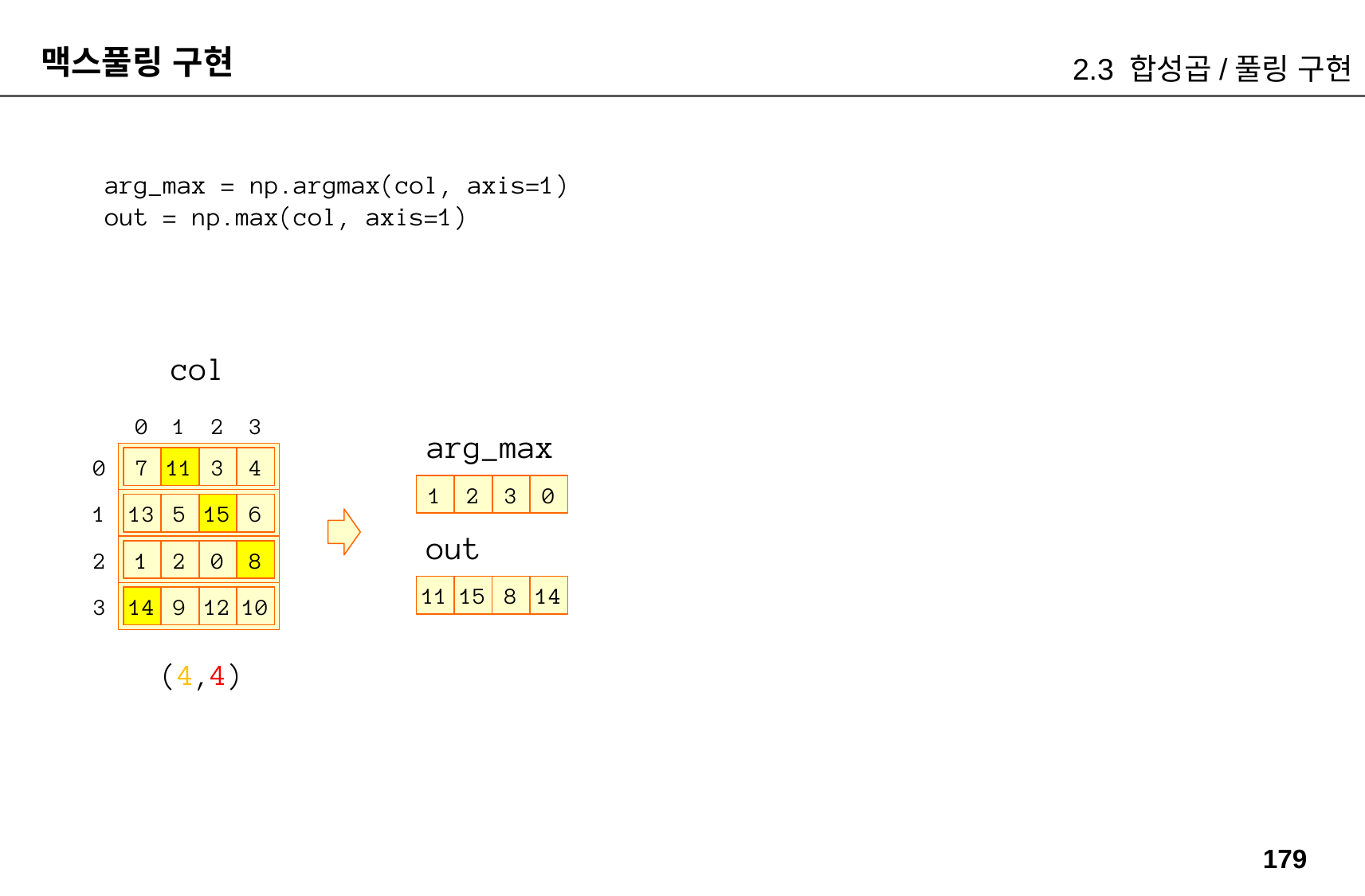

맥스풀링 구현
2.3 합성곱/풀링 구현
arg_max = np.argmax(col, axis=1)
out = np.max(col, axis=1)
col
0
1
2
3
arg_max

0
7
11
3
4
1
2
3
0

1
13
5
15
6

out

2
1
2
0
8
11
15
8
14

3
14
9
12
10
(4,4)